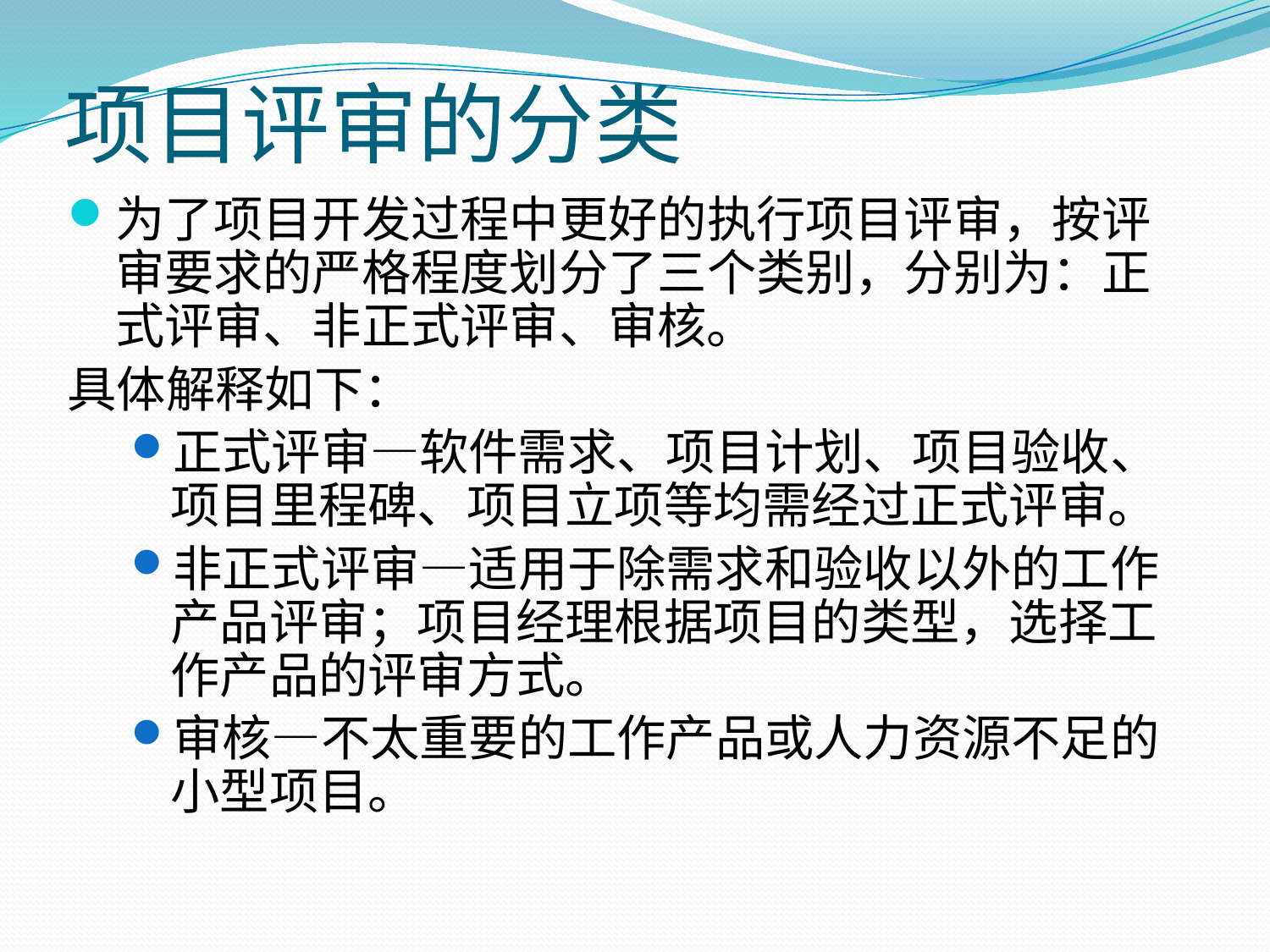

项目评审的分类
为了项目开发过程中更好的执行项目评审，按评审要求的严格程度划分了三个类别，分别为：正式评审、非正式评审、审核。
具体解释如下：
正式评审—软件需求、项目计划、项目验收、项目里程碑、项目立项等均需经过正式评审。
非正式评审—适用于除需求和验收以外的工作产品评审；项目经理根据项目的类型，选择工作产品的评审方式。
审核—不太重要的工作产品或人力资源不足的小型项目。